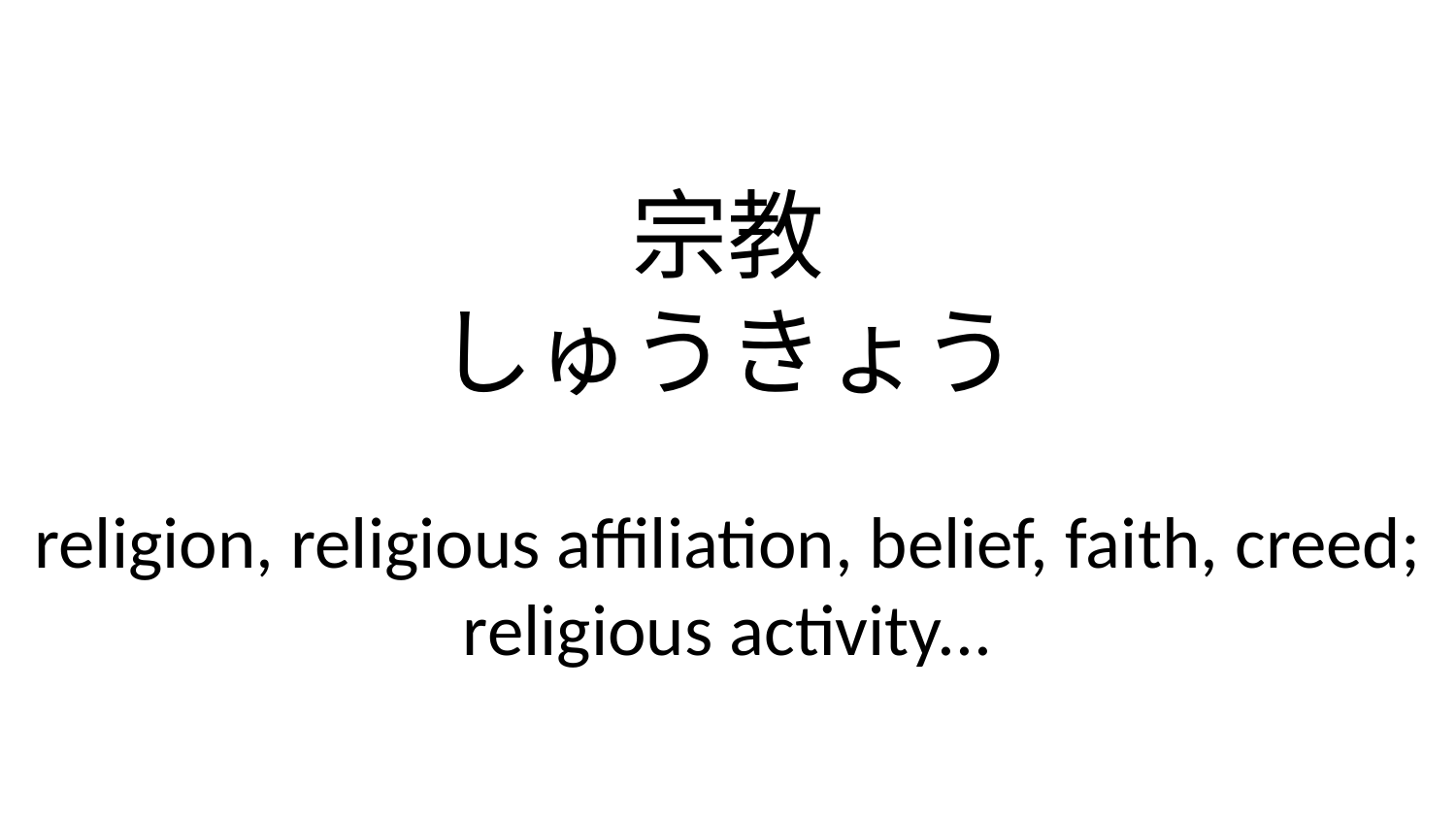

宗教
しゅうきょう
religion, religious affiliation, belief, faith, creed; religious activity...